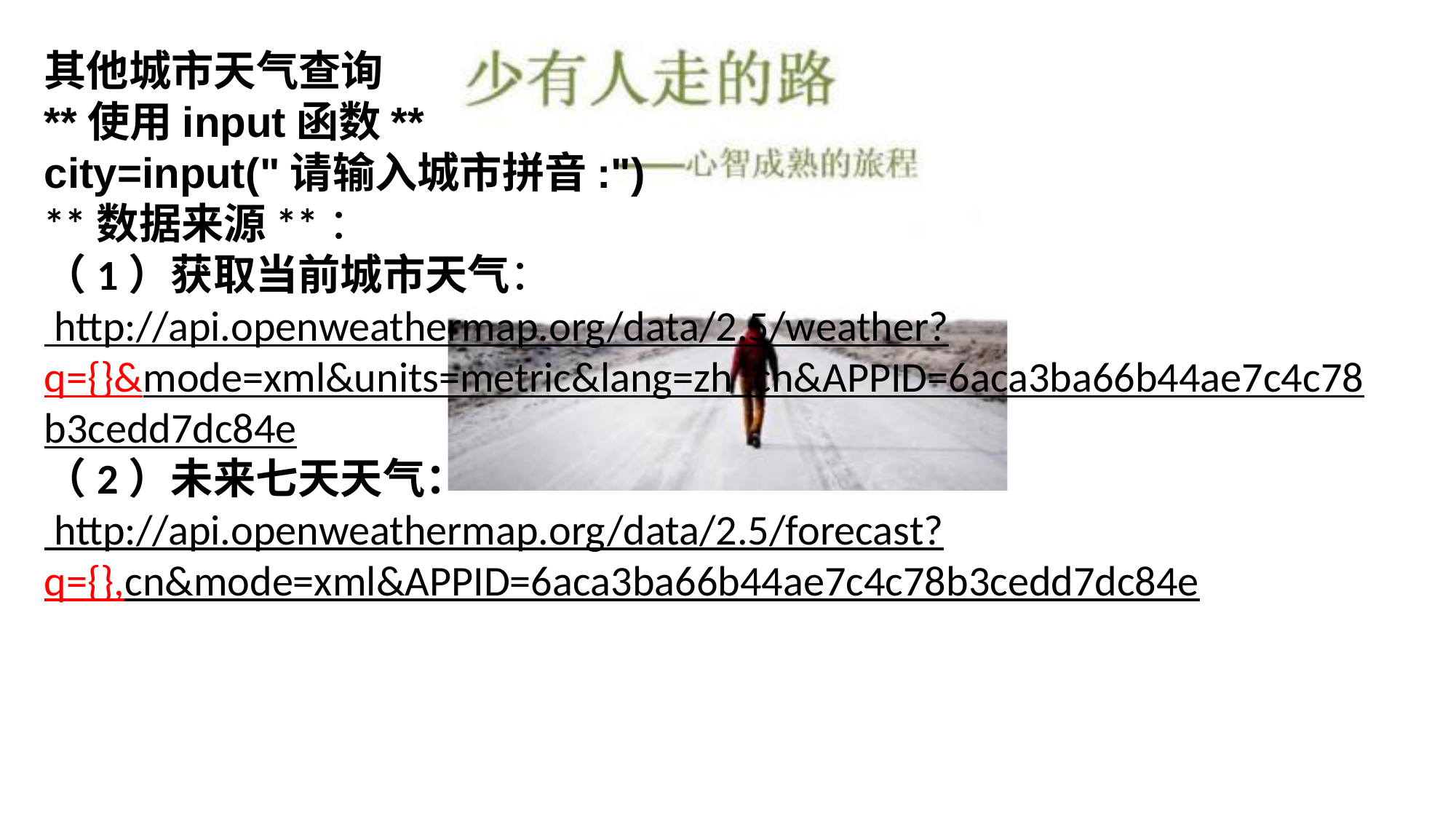

其他城市天气查询
**使用input函数**
city=input("请输入城市拼音:")
**数据来源**：
（1）获取当前城市天气：
 http://api.openweathermap.org/data/2.5/weather?q={}&mode=xml&units=metric&lang=zh_cn&APPID=6aca3ba66b44ae7c4c78b3cedd7dc84e
（2）未来七天天气：
 http://api.openweathermap.org/data/2.5/forecast?q={},cn&mode=xml&APPID=6aca3ba66b44ae7c4c78b3cedd7dc84e